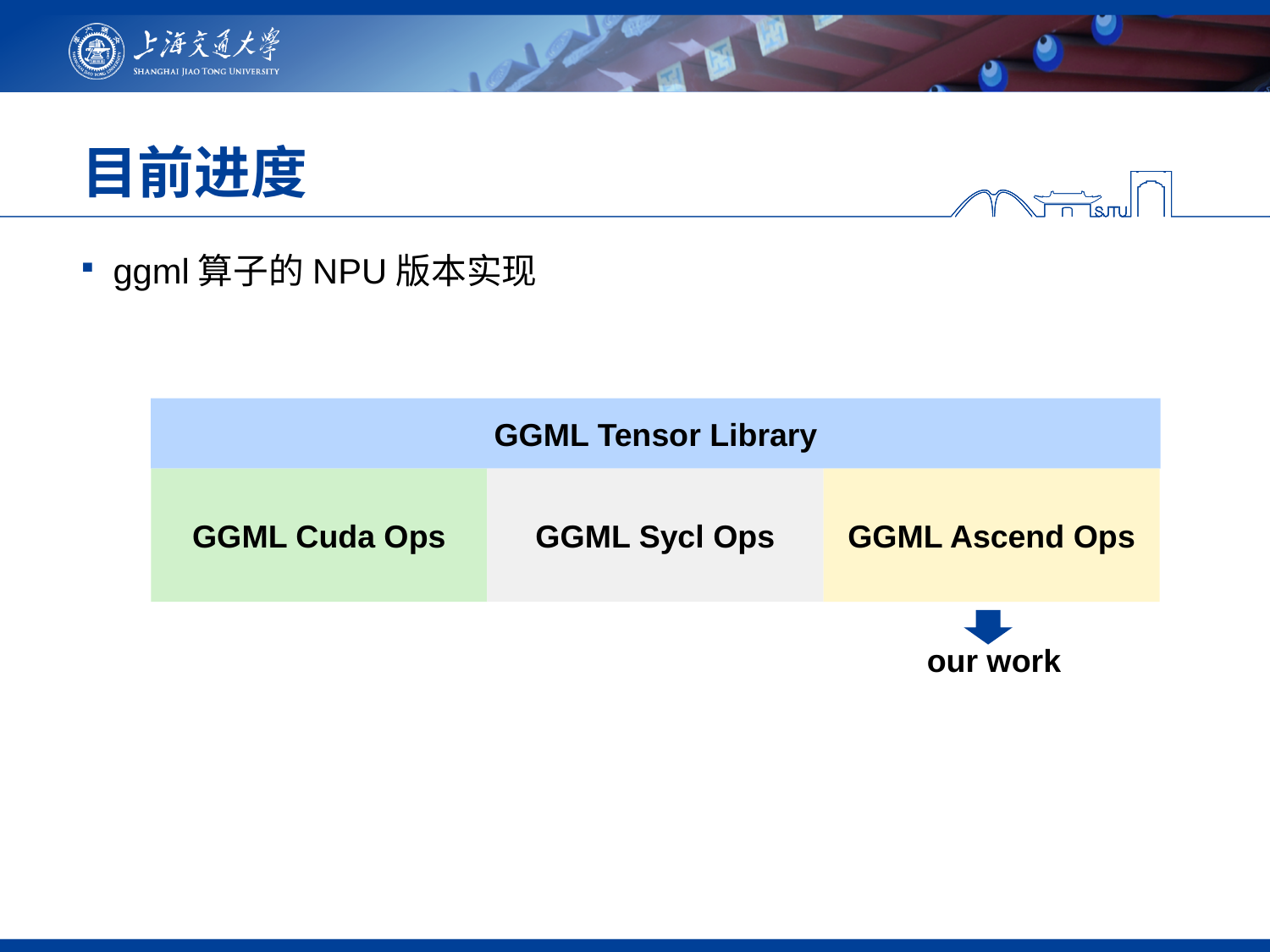

# 目前进度
ggml算子的NPU版本实现
GGML Tensor Library
GGML Cuda Ops
GGML Sycl Ops
GGML Ascend Ops

our work